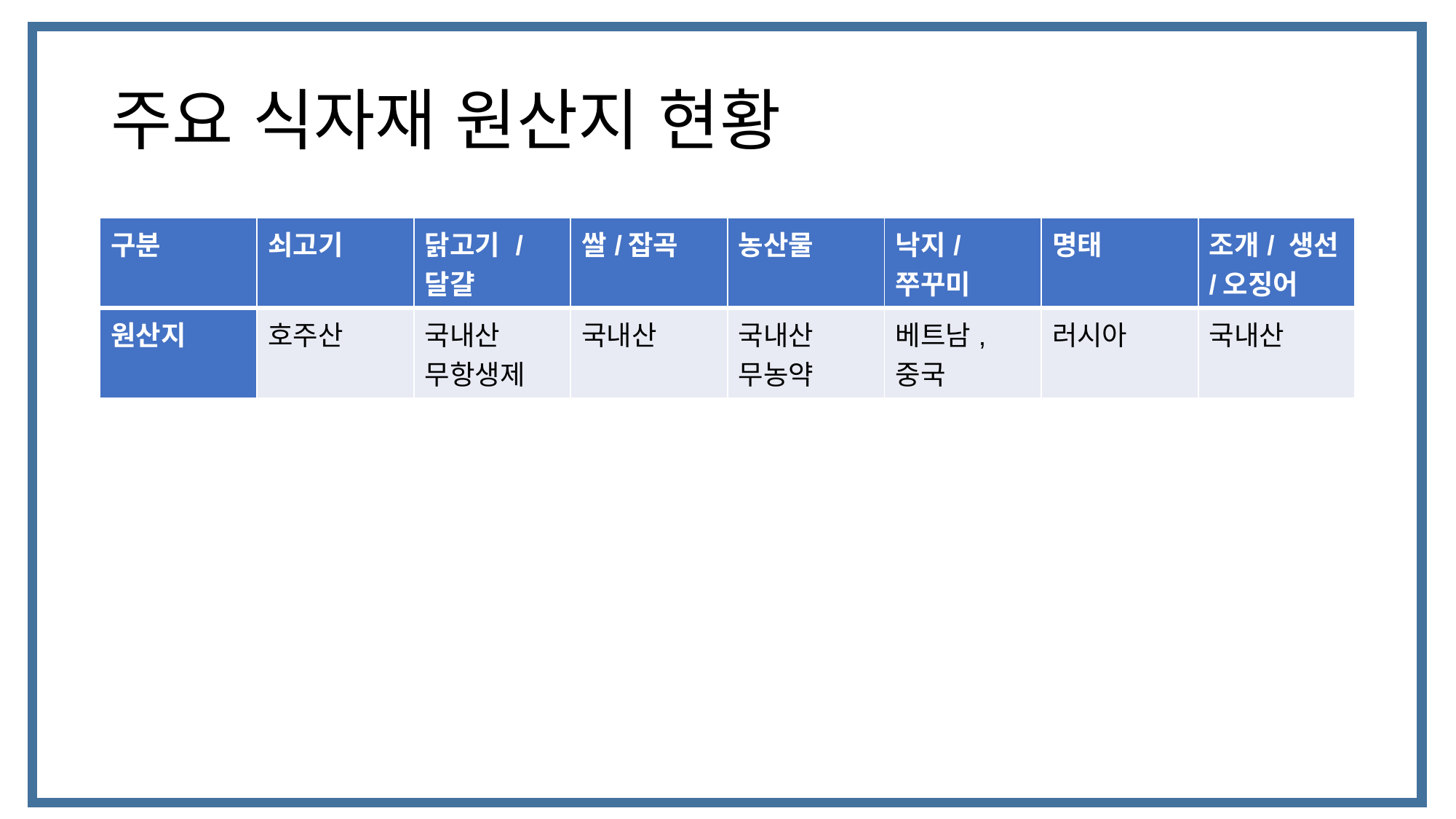

# 주요 식자재 원산지 현황
| 구분 | 쇠고기 | 닭고기 / 달걀 | 쌀/잡곡 | 농산물 | 낙지/ 쭈꾸미 | 명태 | 조개/ 생선/오징어 |
| --- | --- | --- | --- | --- | --- | --- | --- |
| 원산지 | 호주산 | 국내산 무항생제 | 국내산 | 국내산 무농약 | 베트남, 중국 | 러시아 | 국내산 |